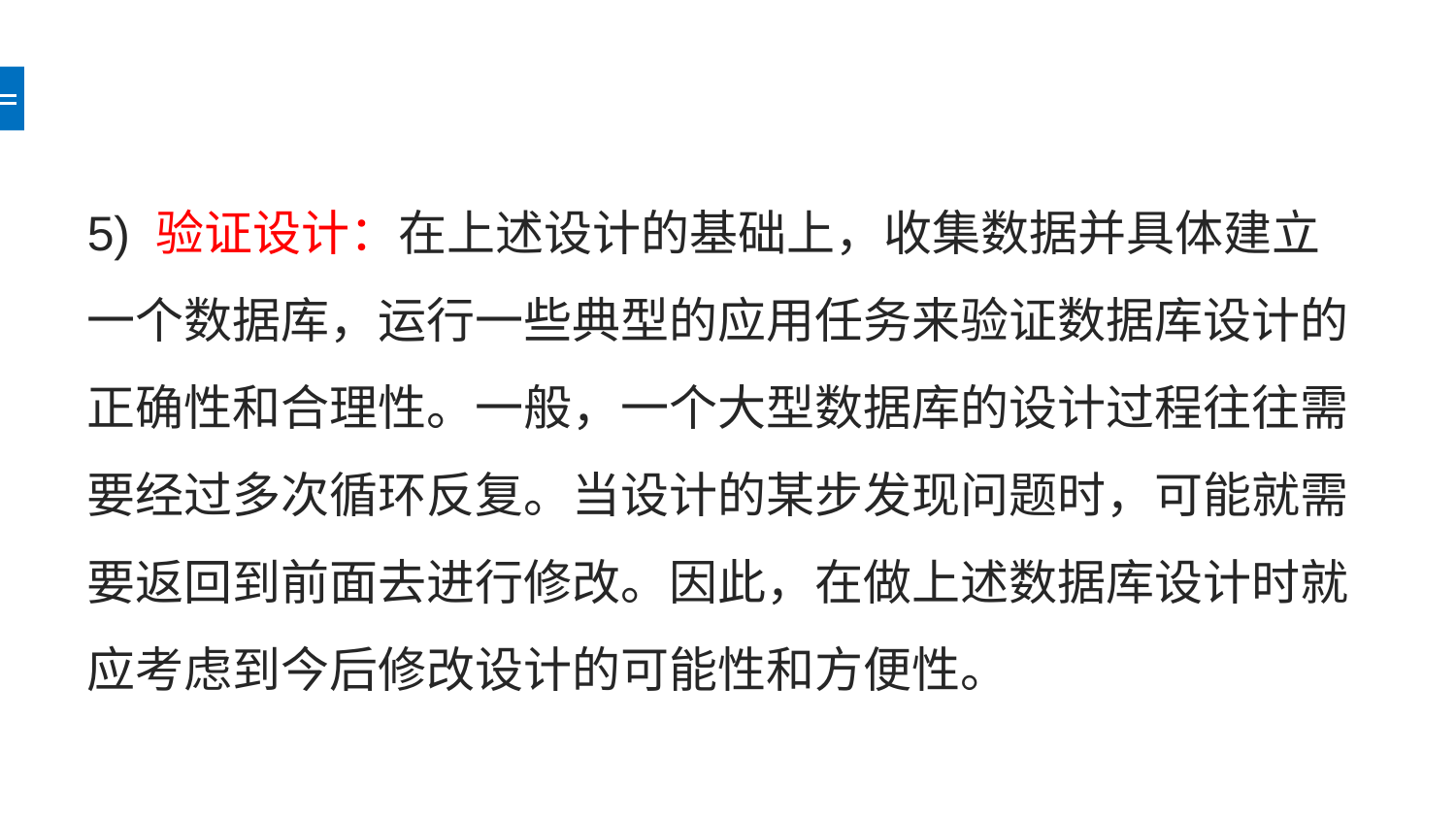

#
5) 验证设计：在上述设计的基础上，收集数据并具体建立一个数据库，运行一些典型的应用任务来验证数据库设计的正确性和合理性。一般，一个大型数据库的设计过程往往需要经过多次循环反复。当设计的某步发现问题时，可能就需要返回到前面去进行修改。因此，在做上述数据库设计时就应考虑到今后修改设计的可能性和方便性。